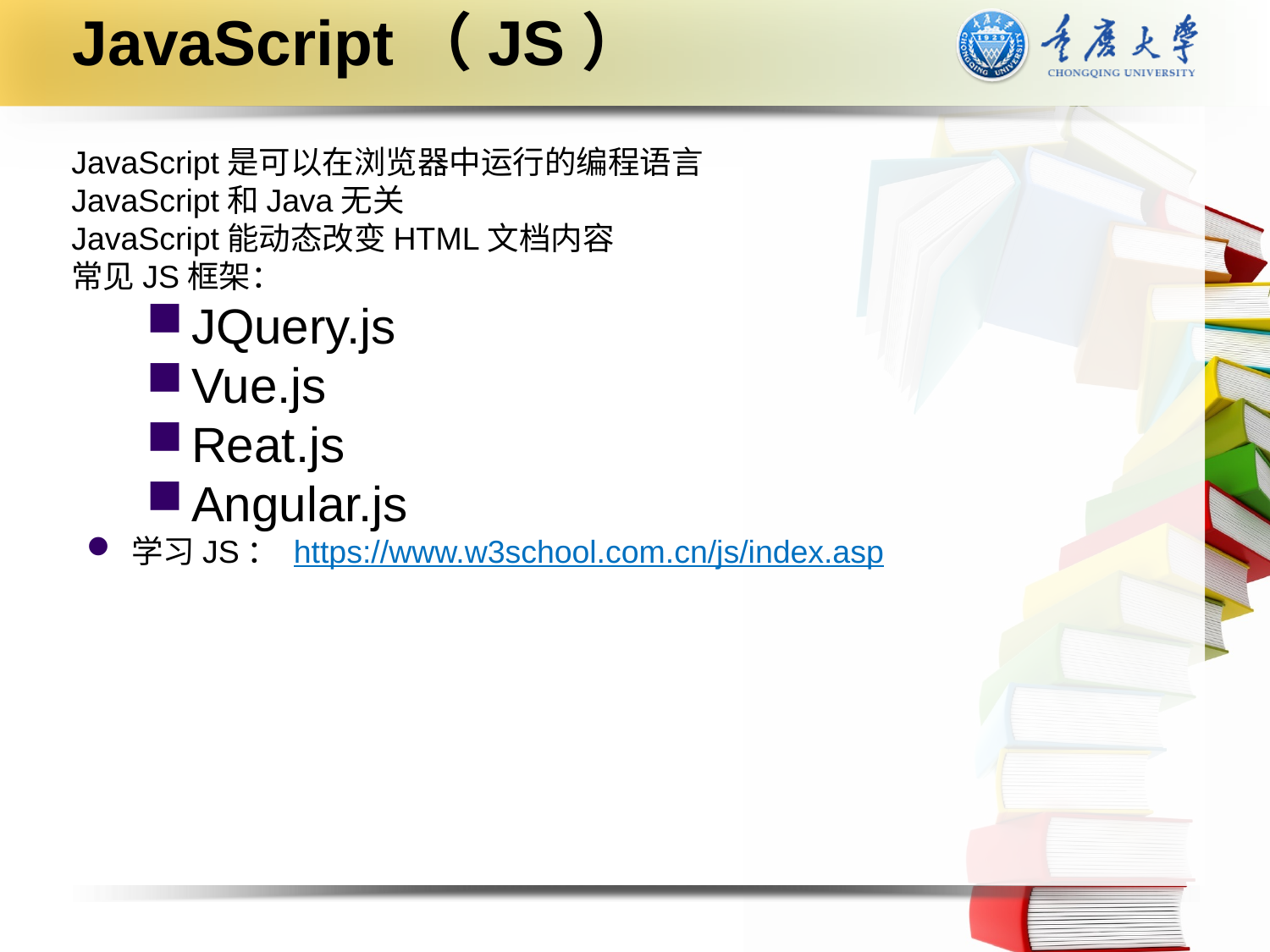

JavaScript是可以在浏览器中运行的编程语言
JavaScript和Java无关
JavaScript能动态改变HTML文档内容
常见JS框架：
JQuery.js
Vue.js
Reat.js
Angular.js
学习JS： https://www.w3school.com.cn/js/index.asp

# JavaScript（JS）